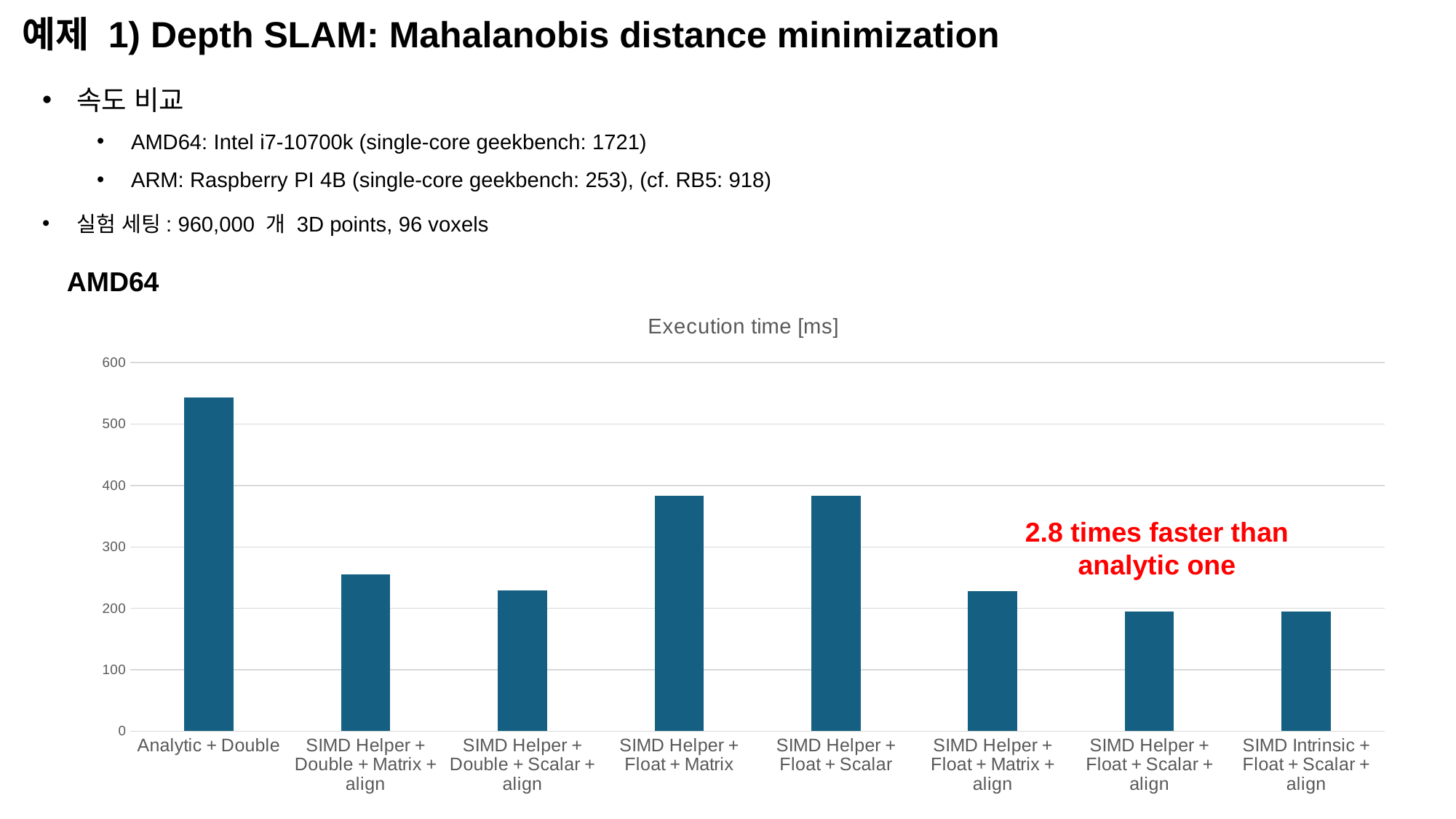

예제 1) Depth SLAM: Mahalanobis distance minimization
속도 비교
AMD64: Intel i7-10700k (single-core geekbench: 1721)
ARM: Raspberry PI 4B (single-core geekbench: 253), (cf. RB5: 918)
실험 세팅: 960,000 개 3D points, 96 voxels
AMD64

### Chart:

| Category | Execution time [ms] |
|---|---|
| Analytic + Double | 543.88 |
| SIMD Helper + Double + Matrix + align | 255.36 |
| SIMD Helper + Double + Scalar + align | 229.1 |
| SIMD Helper + Float + Matrix | 383.75 |
| SIMD Helper + Float + Scalar | 383.13 |
| SIMD Helper + Float + Matrix + align | 228.07 |
| SIMD Helper + Float + Scalar + align | 195.38 |
| SIMD Intrinsic + Float + Scalar + align | 194.53 |
2.8 times faster than analytic one